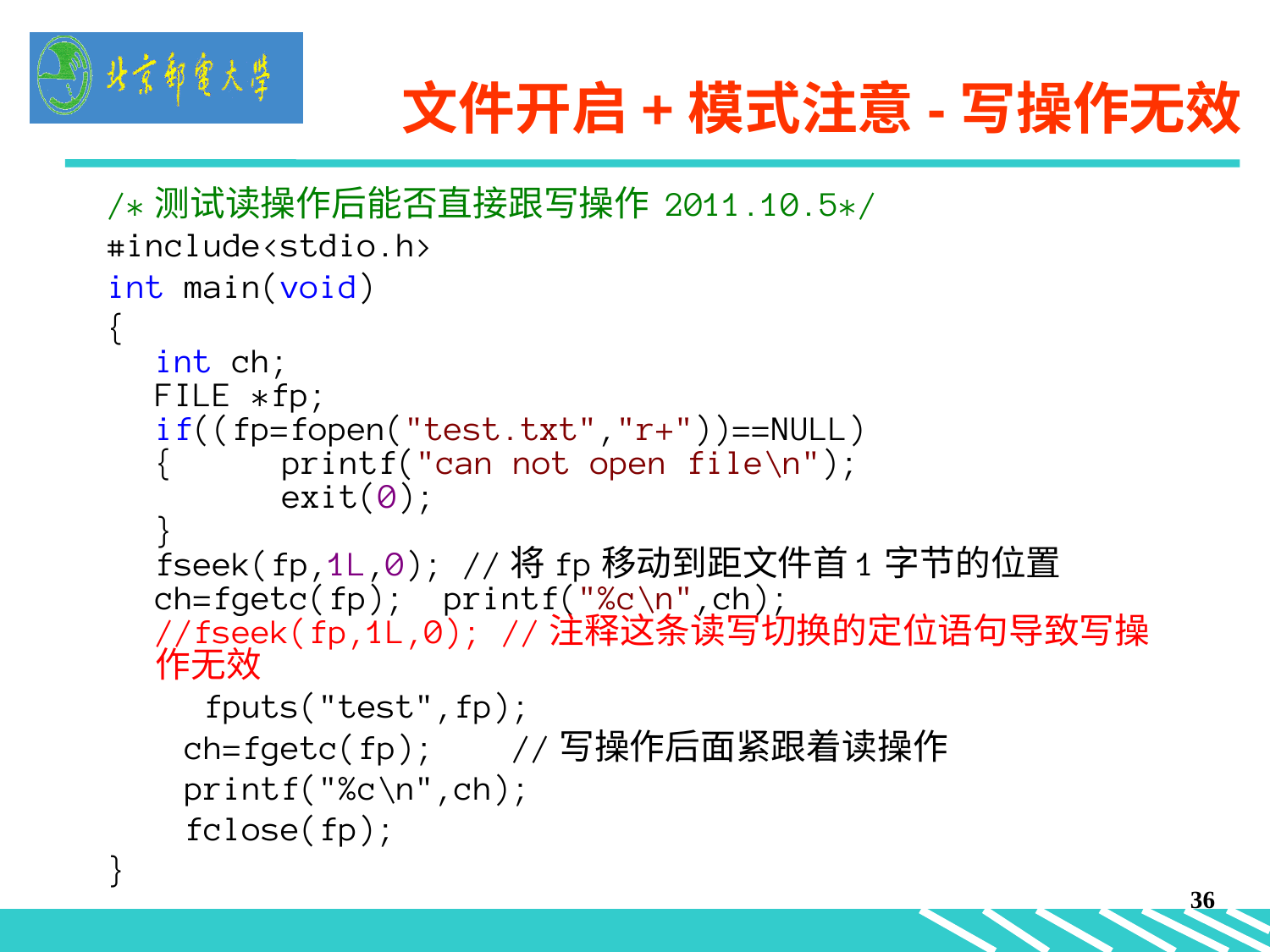

36
# 文件开启+模式注意-写操作无效
/*测试读操作后能否直接跟写操作 2011.10.5*/
#include<stdio.h>
int main(void)
{
int ch;
FILE *fp;
if((fp=fopen("test.txt","r+"))==NULL)
{	printf("can not open file\n");
	exit(0);
}
fseek(fp,1L,0); //将fp移动到距文件首1字节的位置
ch=fgetc(fp);  printf("%c\n",ch);
//fseek(fp,1L,0); //注释这条读写切换的定位语句导致写操作无效
     fputs("test",fp);
    ch=fgetc(fp);    //写操作后面紧跟着读操作
    printf("%c\n",ch);
    fclose(fp);
}